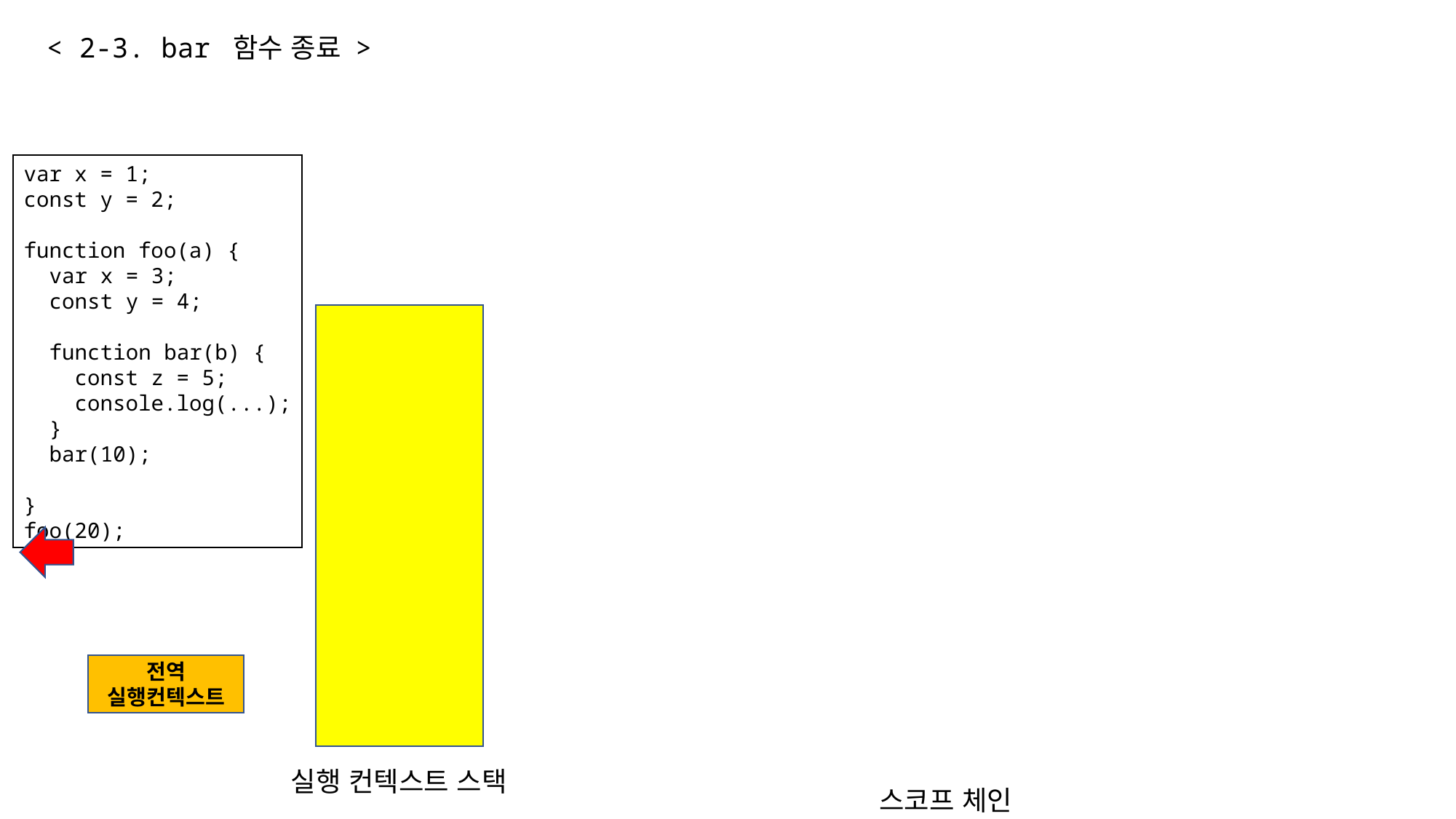

< 2-3. bar 함수 종료 >
var x = 1;
const y = 2;

function foo(a) {
  var x = 3;
  const y = 4;

  function bar(b) {
    const z = 5;
    console.log(...);
  }
  bar(10);

}
foo(20);

전역
실행컨텍스트
실행 컨텍스트 스택
스코프 체인